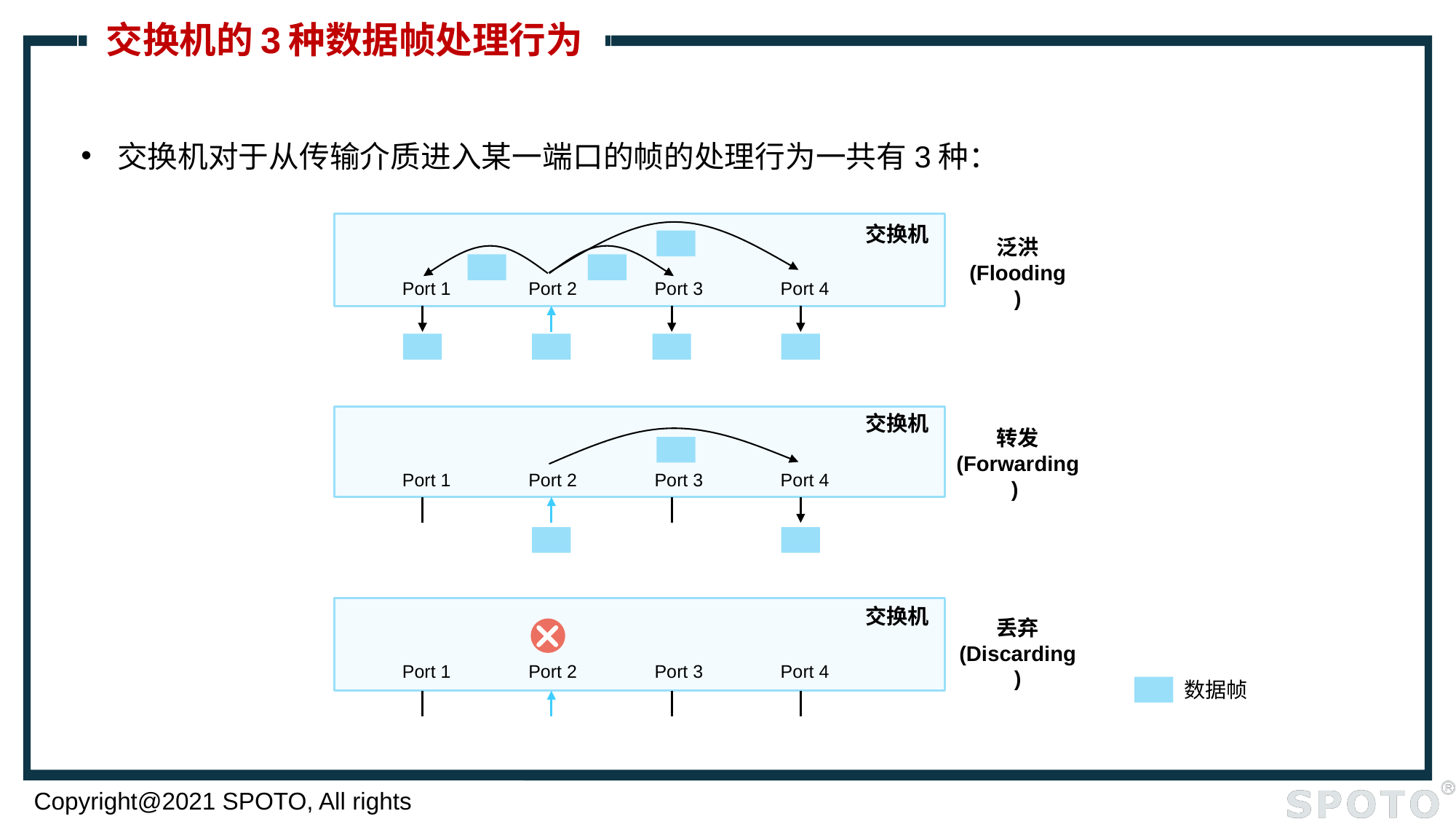

# 交换机的3种数据帧处理行为
交换机对于从传输介质进入某一端口的帧的处理行为一共有3种：

交换机

泛洪
(Flooding)

Port 1
Port 2
Port 3
Port 4

交换机

转发
(Forwarding)

Port 1
Port 2
Port 3
Port 4

交换机
Port 1
Port 2
Port 3
Port 4
丢弃
(Discarding)

数据帧